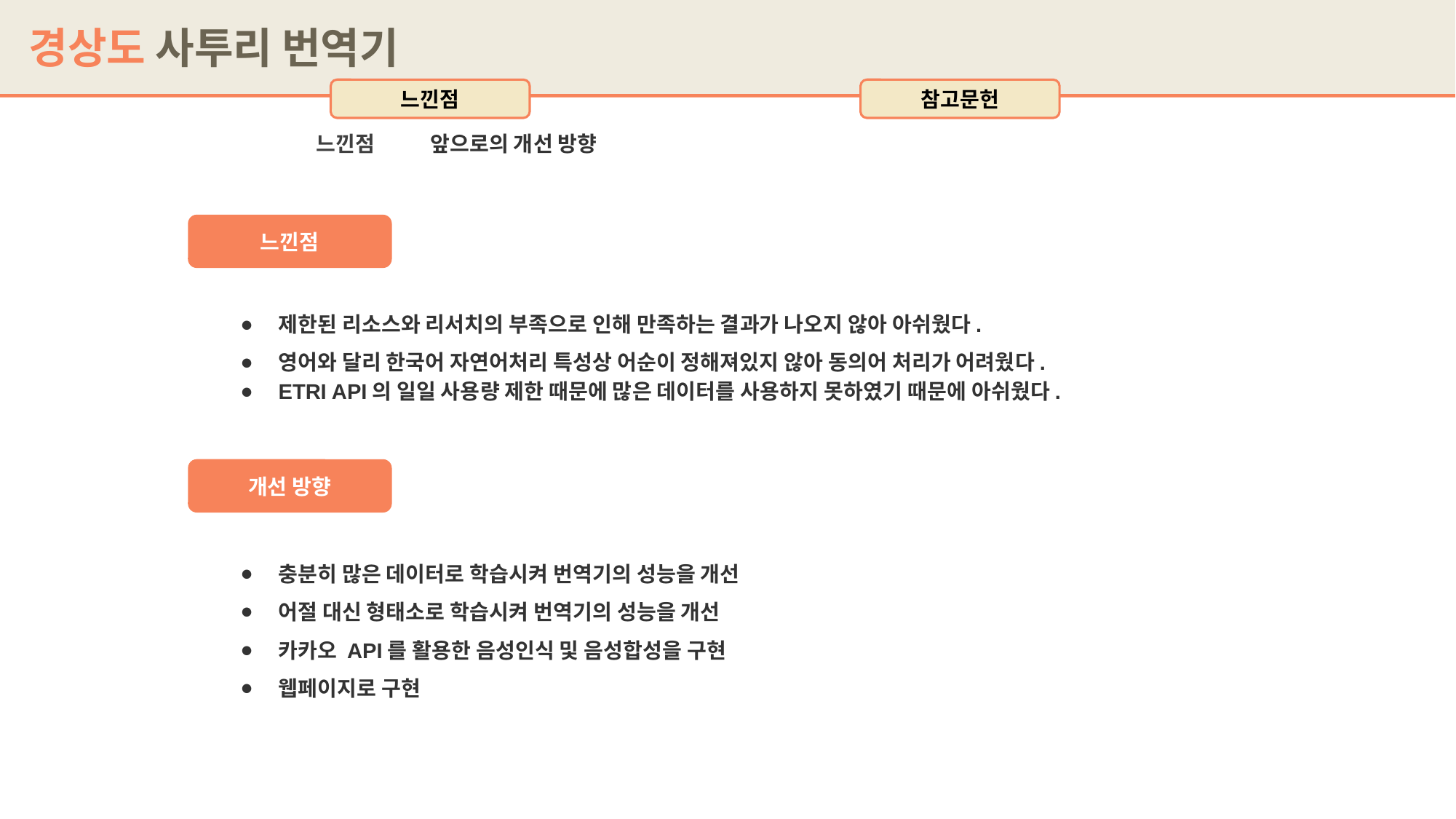

경상도 사투리 번역기
느낀점
참고문헌
느낀점	 앞으로의 개선 방향
느낀점
제한된 리소스와 리서치의 부족으로 인해 만족하는 결과가 나오지 않아 아쉬웠다.
영어와 달리 한국어 자연어처리 특성상 어순이 정해져있지 않아 동의어 처리가 어려웠다.
ETRI API의 일일 사용량 제한 때문에 많은 데이터를 사용하지 못하였기 때문에 아쉬웠다.
개선 방향
충분히 많은 데이터로 학습시켜 번역기의 성능을 개선
어절 대신 형태소로 학습시켜 번역기의 성능을 개선
카카오 API를 활용한 음성인식 및 음성합성을 구현
웹페이지로 구현